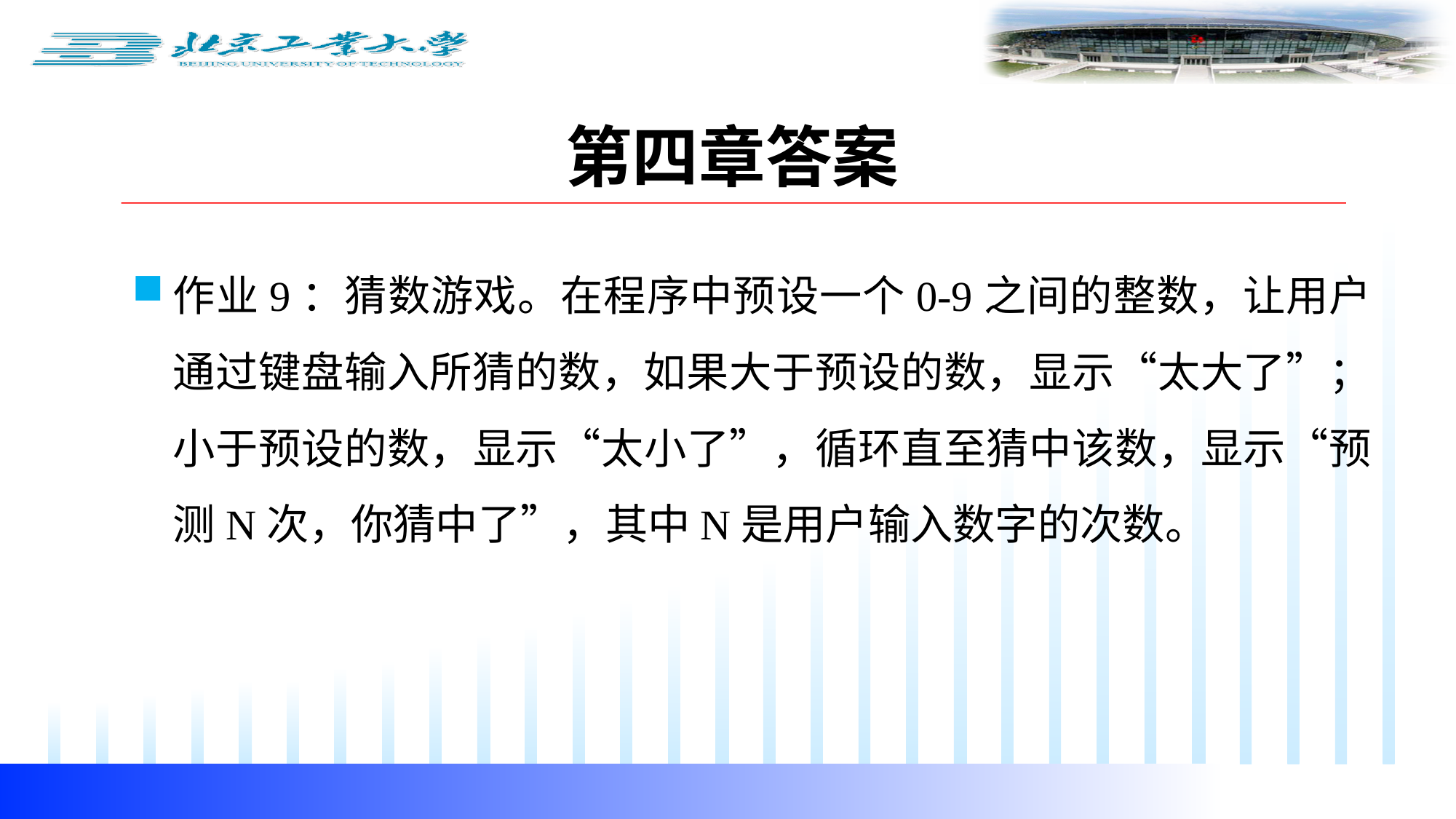

第四章答案
作业9：猜数游戏。在程序中预设一个0-9之间的整数，让用户通过键盘输入所猜的数，如果大于预设的数，显示“太大了”；小于预设的数，显示“太小了”，循环直至猜中该数，显示“预测N次，你猜中了”，其中N是用户输入数字的次数。